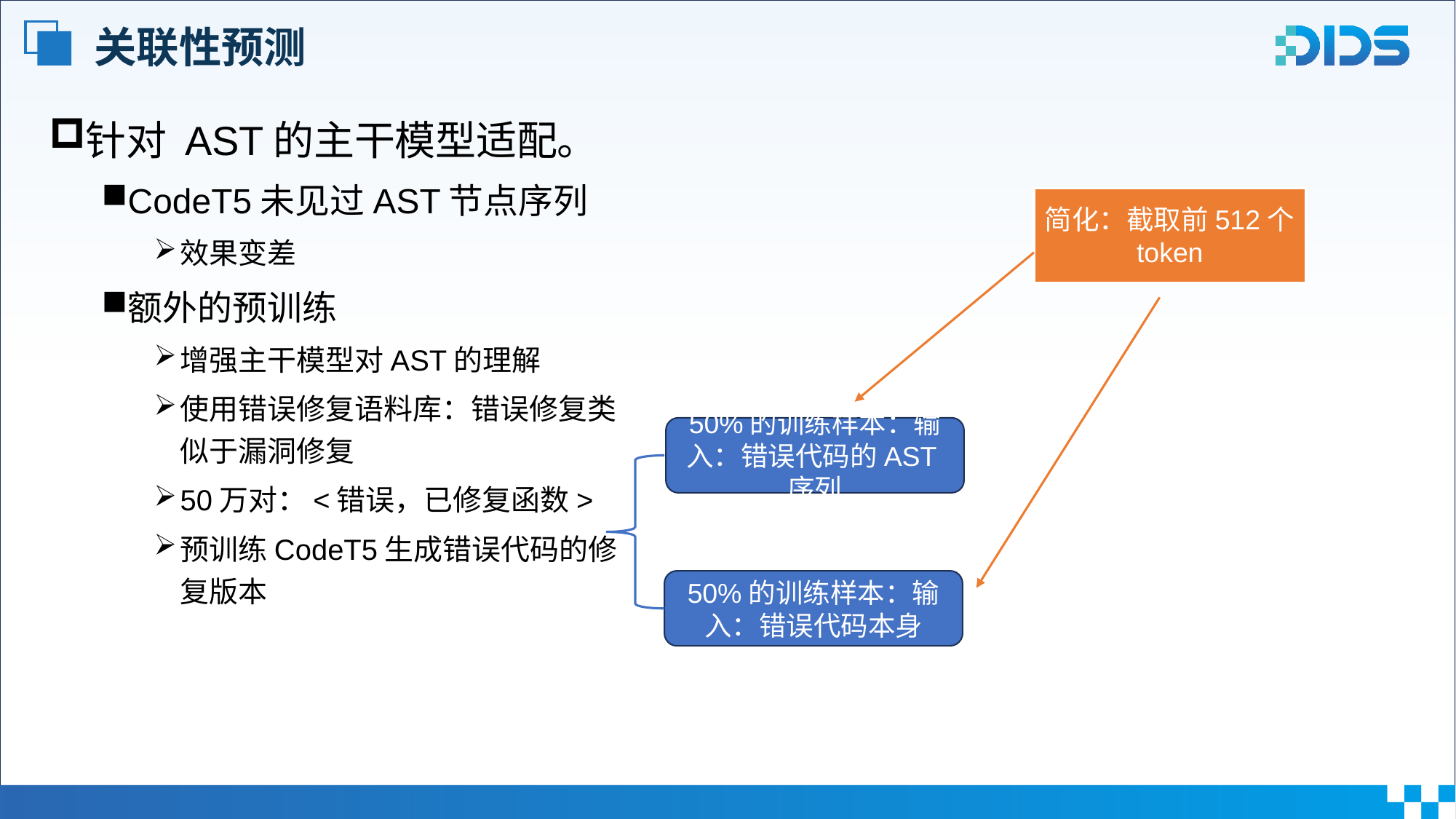

# 关联性预测
针对 AST的主干模型适配。
CodeT5未见过AST节点序列
效果变差
额外的预训练
增强主干模型对AST的理解
使用错误修复语料库：错误修复类似于漏洞修复
50万对：<错误，已修复函数>
预训练CodeT5生成错误代码的修复版本
简化：截取前512个token
50%的训练样本：输入：错误代码的AST序列

50%的训练样本：输入：错误代码本身